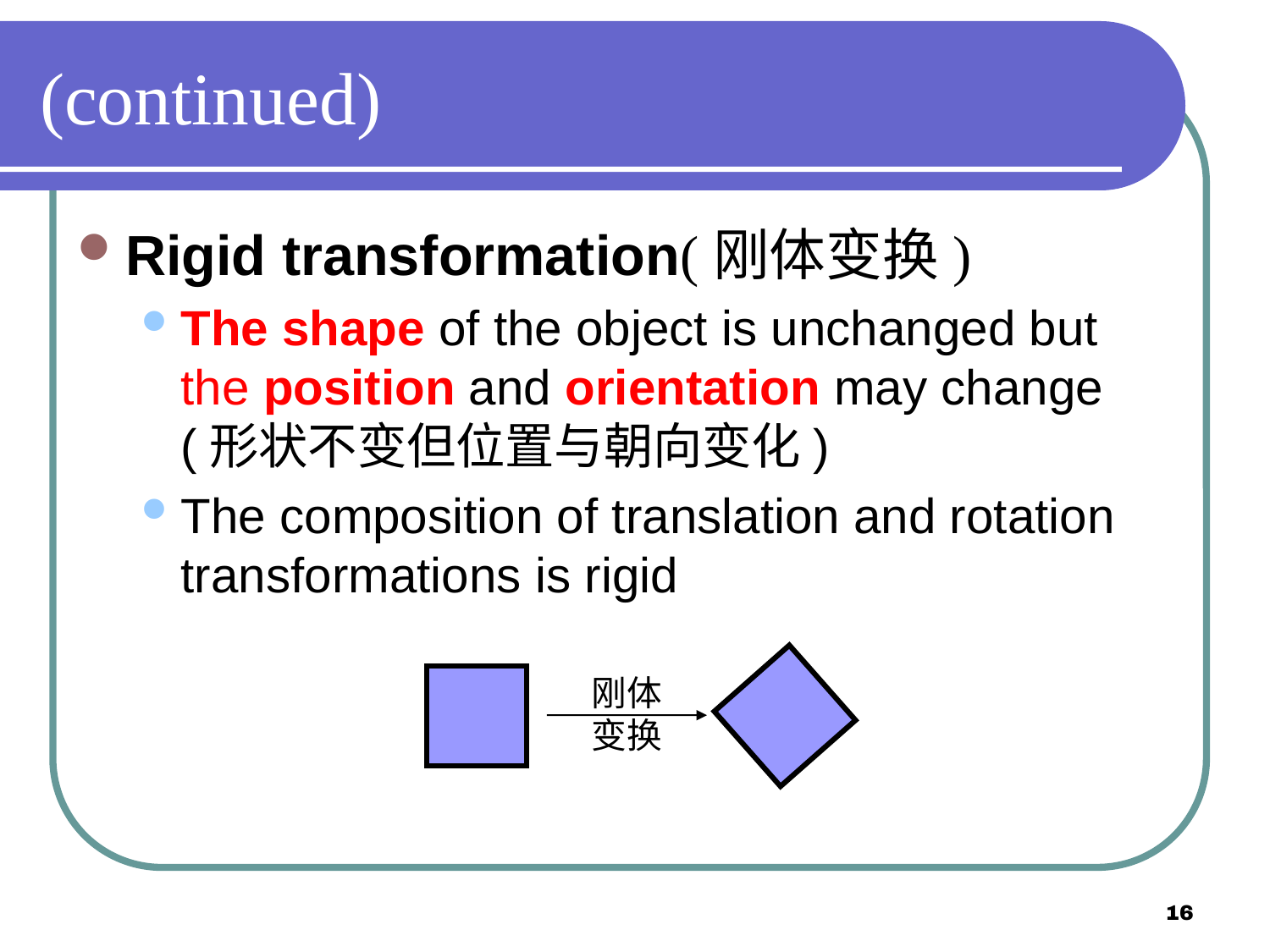

# (continued)
Rigid transformation(刚体变换)
The shape of the object is unchanged but the position and orientation may change (形状不变但位置与朝向变化)
The composition of translation and rotation transformations is rigid

刚体变换

16